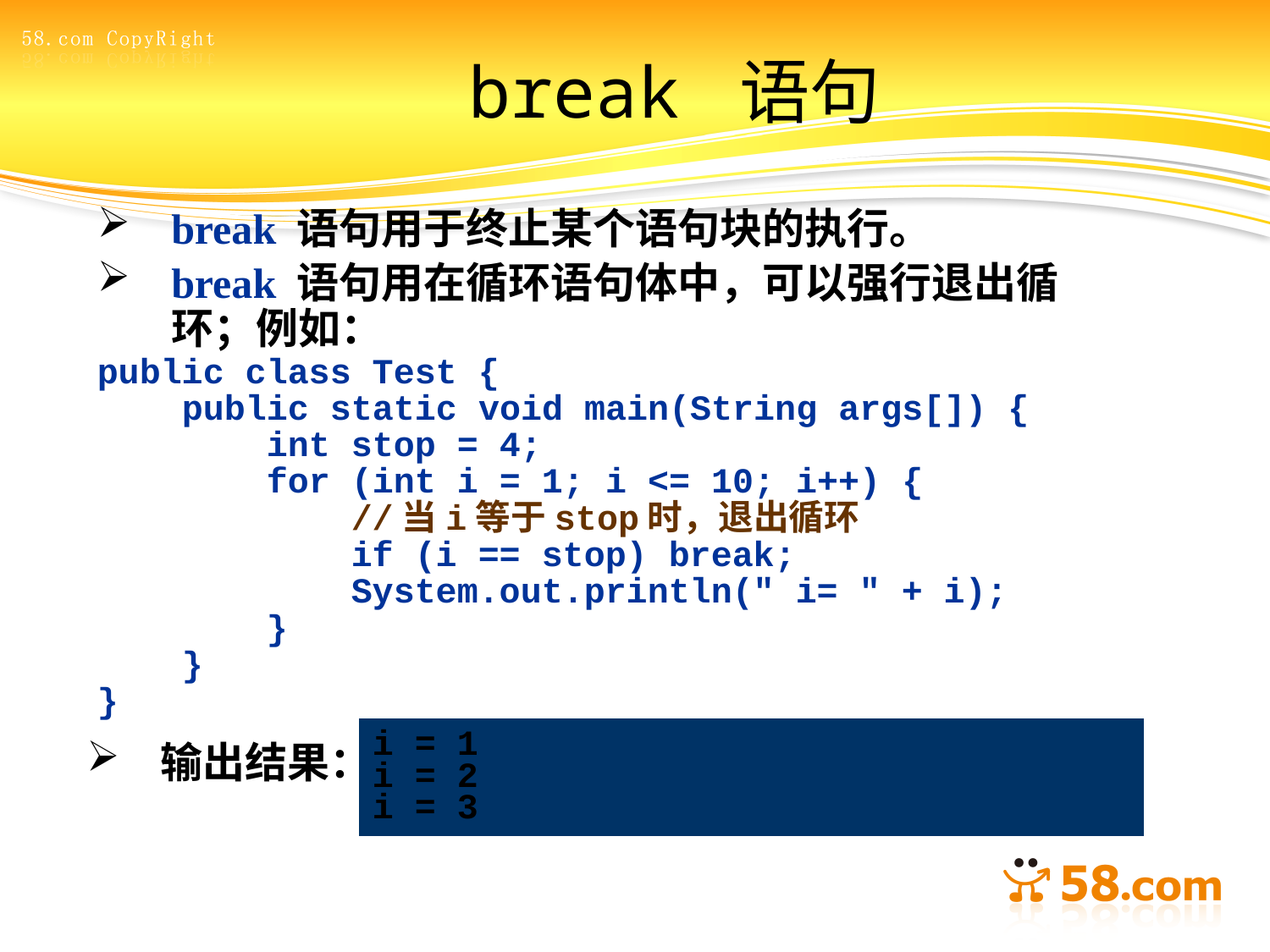

# break 语句
break 语句用于终止某个语句块的执行。
break 语句用在循环语句体中，可以强行退出循环；例如：
public class Test {
    public static void main(String args[]) {
        int stop = 4;
        for (int i = 1; i <= 10; i++) {
            //当i等于stop时，退出循环
            if (i == stop) break;
            System.out.println(" i= " + i);
        }
    }
}
i = 1
i = 2
i = 3
输出结果：